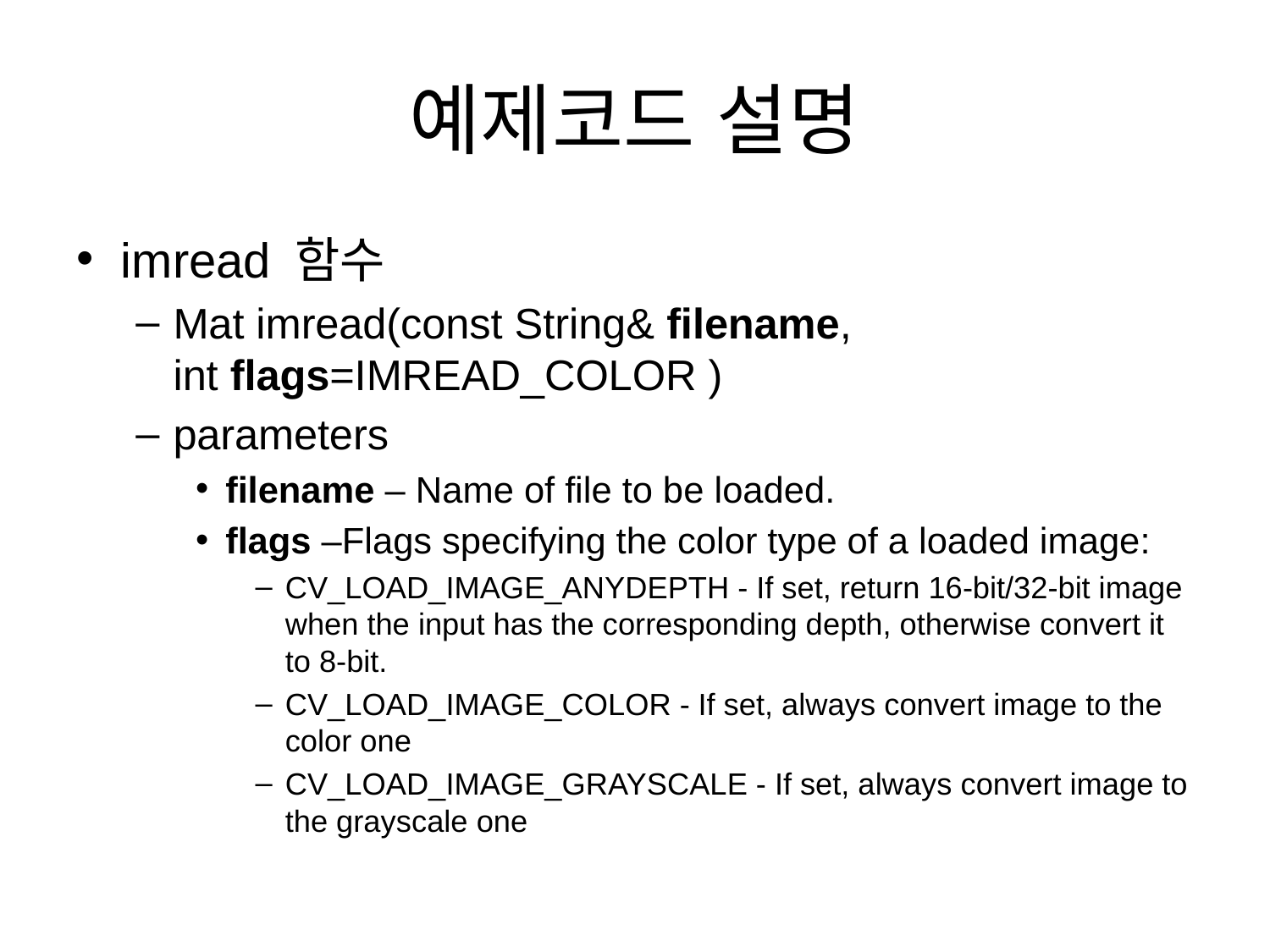

# 예제코드 설명
imread 함수
Mat imread(const String& filename, int flags=IMREAD_COLOR )
parameters
filename – Name of file to be loaded.
flags –Flags specifying the color type of a loaded image:
CV_LOAD_IMAGE_ANYDEPTH - If set, return 16-bit/32-bit image when the input has the corresponding depth, otherwise convert it to 8-bit.
CV_LOAD_IMAGE_COLOR - If set, always convert image to the color one
CV_LOAD_IMAGE_GRAYSCALE - If set, always convert image to the grayscale one